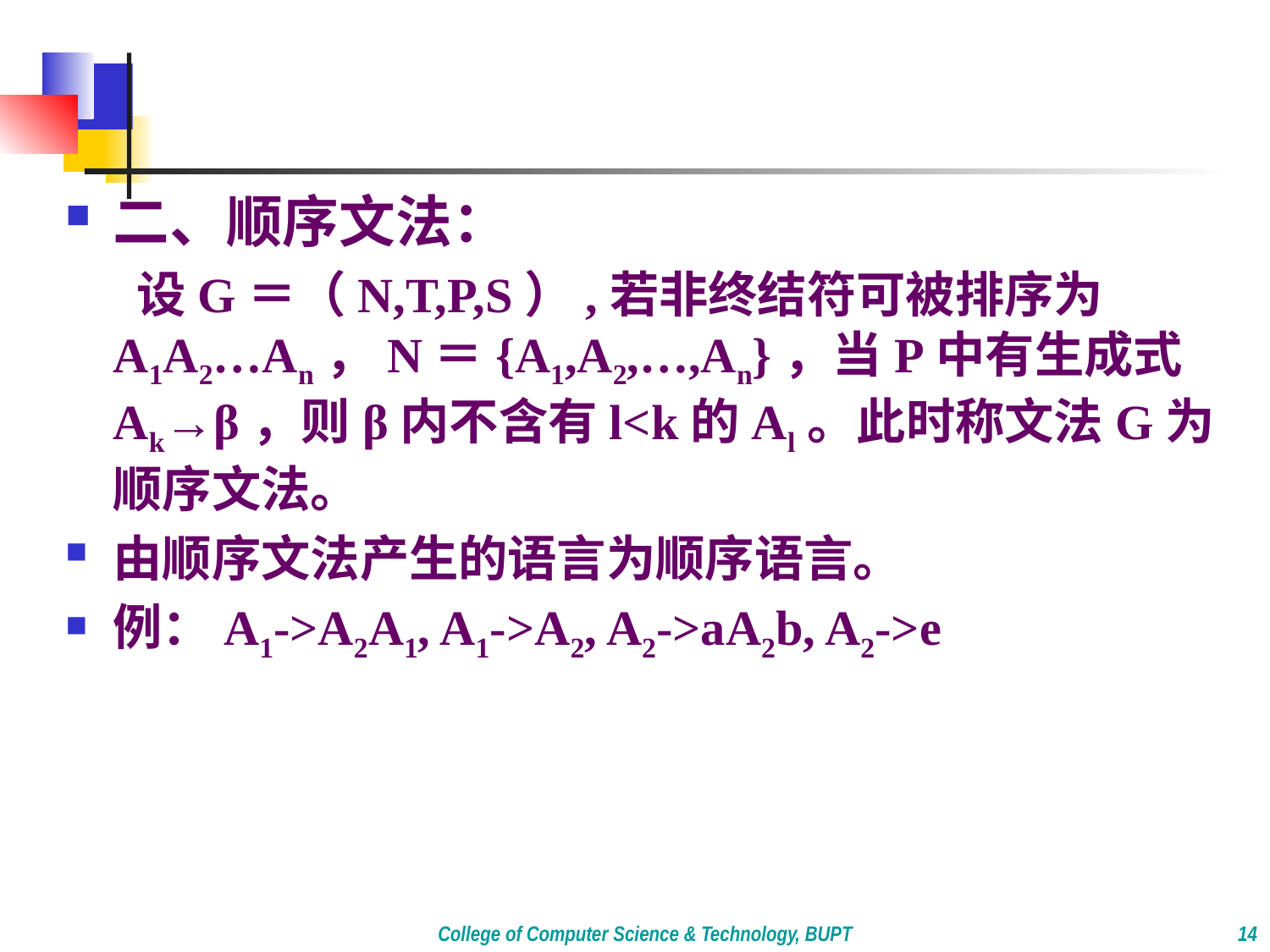

#
二、顺序文法：
	 设G＝（N,T,P,S）,若非终结符可被排序为A1A2…An，N＝{A1,A2,…,An}，当P中有生成式Ak→β，则β内不含有l<k的Al。此时称文法G为顺序文法。
由顺序文法产生的语言为顺序语言。
例：A1->A2A1, A1->A2, A2->aA2b, A2->e
College of Computer Science & Technology, BUPT
14